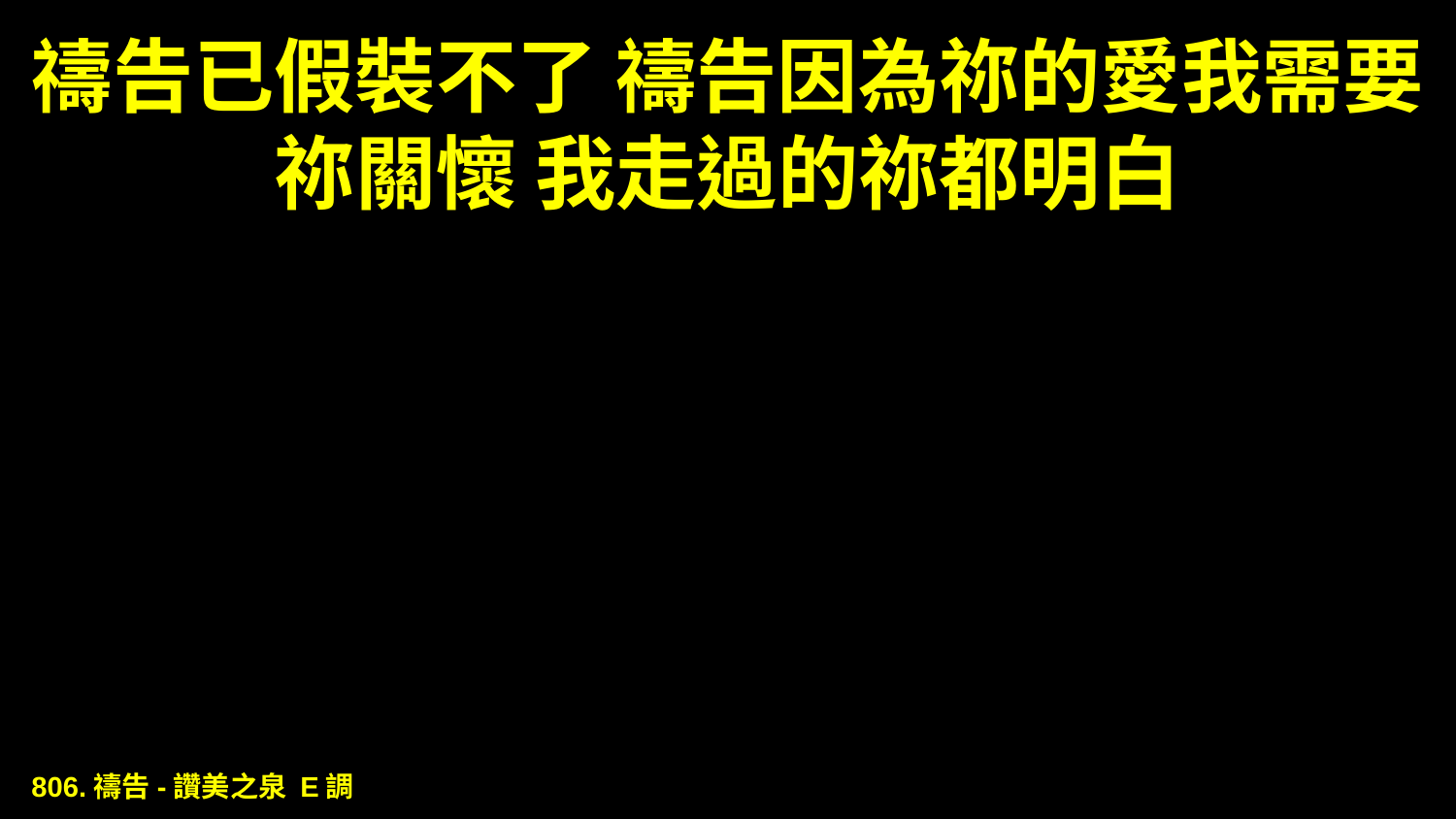

# 禱告已假裝不了 禱告因為祢的愛我需要 祢關懷 我走過的祢都明白
806.禱告-讚美之泉 E調